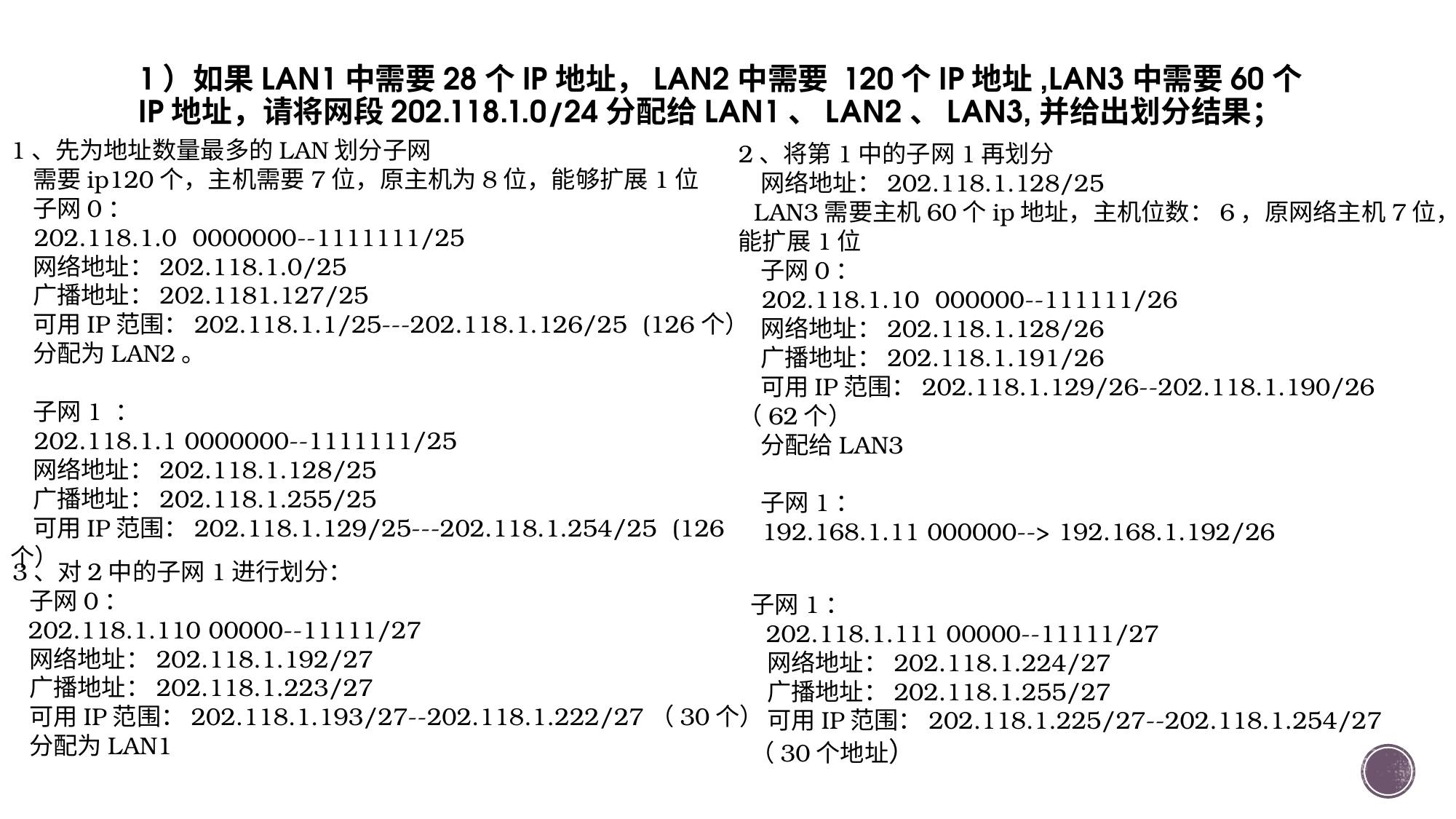

# 1）如果LAN1中需要28个IP地址，LAN2中需要 120个IP地址,LAN3中需要60个IP地址，请将网段202.118.1.0/24分配给LAN1、LAN2、LAN3,并给出划分结果；
1、先为地址数量最多的LAN划分子网
   需要ip120个，主机需要7位，原主机为8位，能够扩展1位
   子网0：
   202.118.1.0  0000000--1111111/25
   网络地址：202.118.1.0/25
   广播地址：202.1181.127/25
   可用IP范围：202.118.1.1/25---202.118.1.126/25  (126个）
   分配为LAN2。

   子网1 ：
   202.118.1.1 0000000--1111111/25
   网络地址：202.118.1.128/25
   广播地址：202.118.1.255/25
   可用IP范围：202.118.1.129/25---202.118.1.254/25  (126个）

2、将第1中的子网1再划分
   网络地址：202.118.1.128/25
  LAN3需要主机60个ip地址，主机位数：6，原网络主机7位，能扩展1位
   子网0：
   202.118.1.10  000000--111111/26
   网络地址：202.118.1.128/26
   广播地址：202.118.1.191/26
   可用IP范围：202.118.1.129/26--202.118.1.190/26 （62个）
   分配给LAN3

   子网1：
   192.168.1.11 000000--> 192.168.1.192/26

3、对2中的子网1进行划分：
  子网0：
  202.118.1.110 00000--11111/27
  网络地址：202.118.1.192/27
  广播地址：202.118.1.223/27
  可用IP范围：202.118.1.193/27--202.118.1.222/27（30个）
  分配为LAN1

子网1：
  202.118.1.111 00000--11111/27
  网络地址：202.118.1.224/27
  广播地址：202.118.1.255/27
  可用IP范围：202.118.1.225/27--202.118.1.254/27  （30个地址）